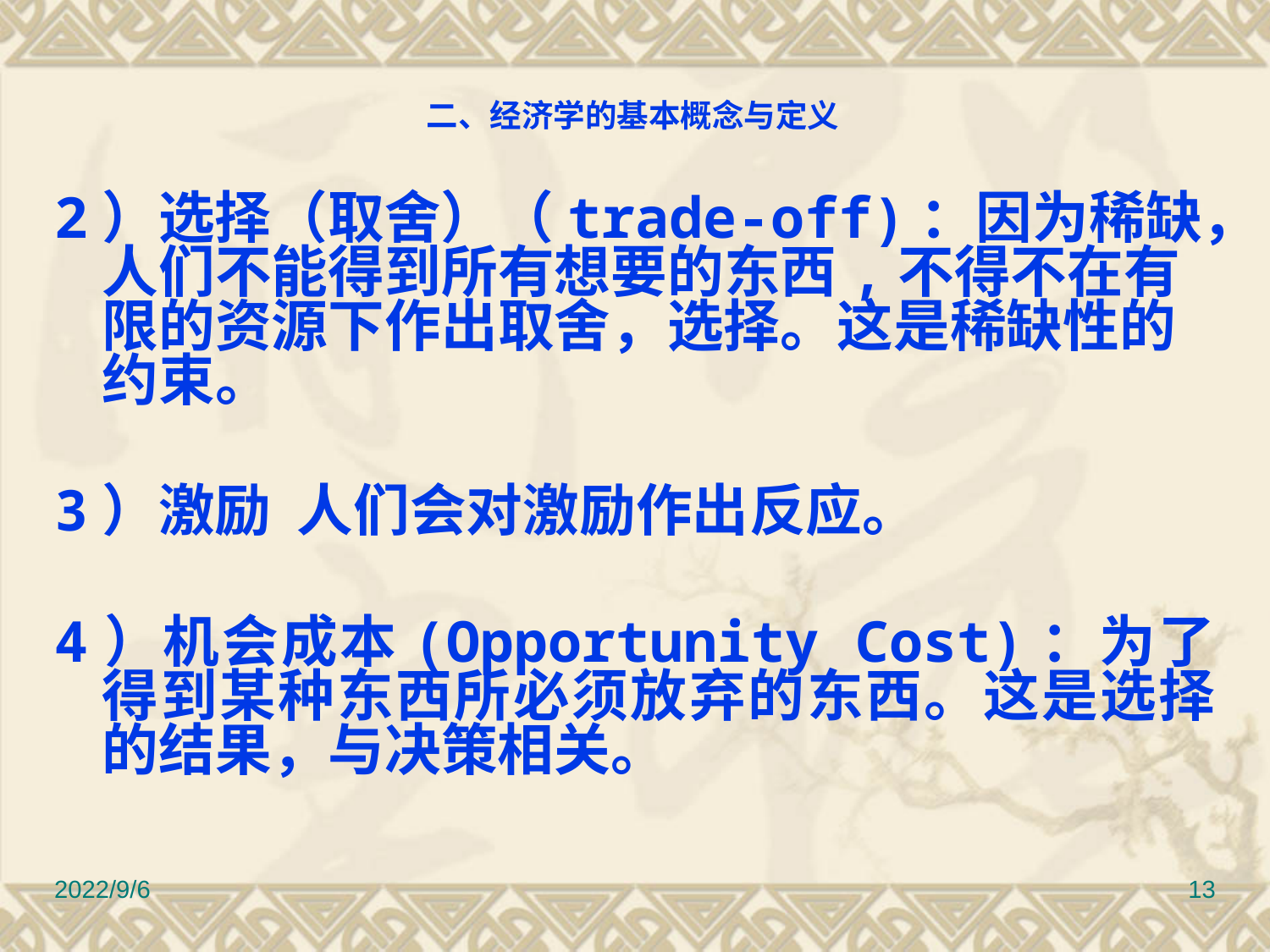

二、经济学的基本概念与定义
2）选择（取舍）（trade-off)：因为稀缺，人们不能得到所有想要的东西,不得不在有限的资源下作出取舍，选择。这是稀缺性的约束。

3）激励  人们会对激励作出反应。

4）机会成本(Opportunity Cost)：为了得到某种东西所必须放弃的东西。这是选择的结果，与决策相关。
2022/9/6
13